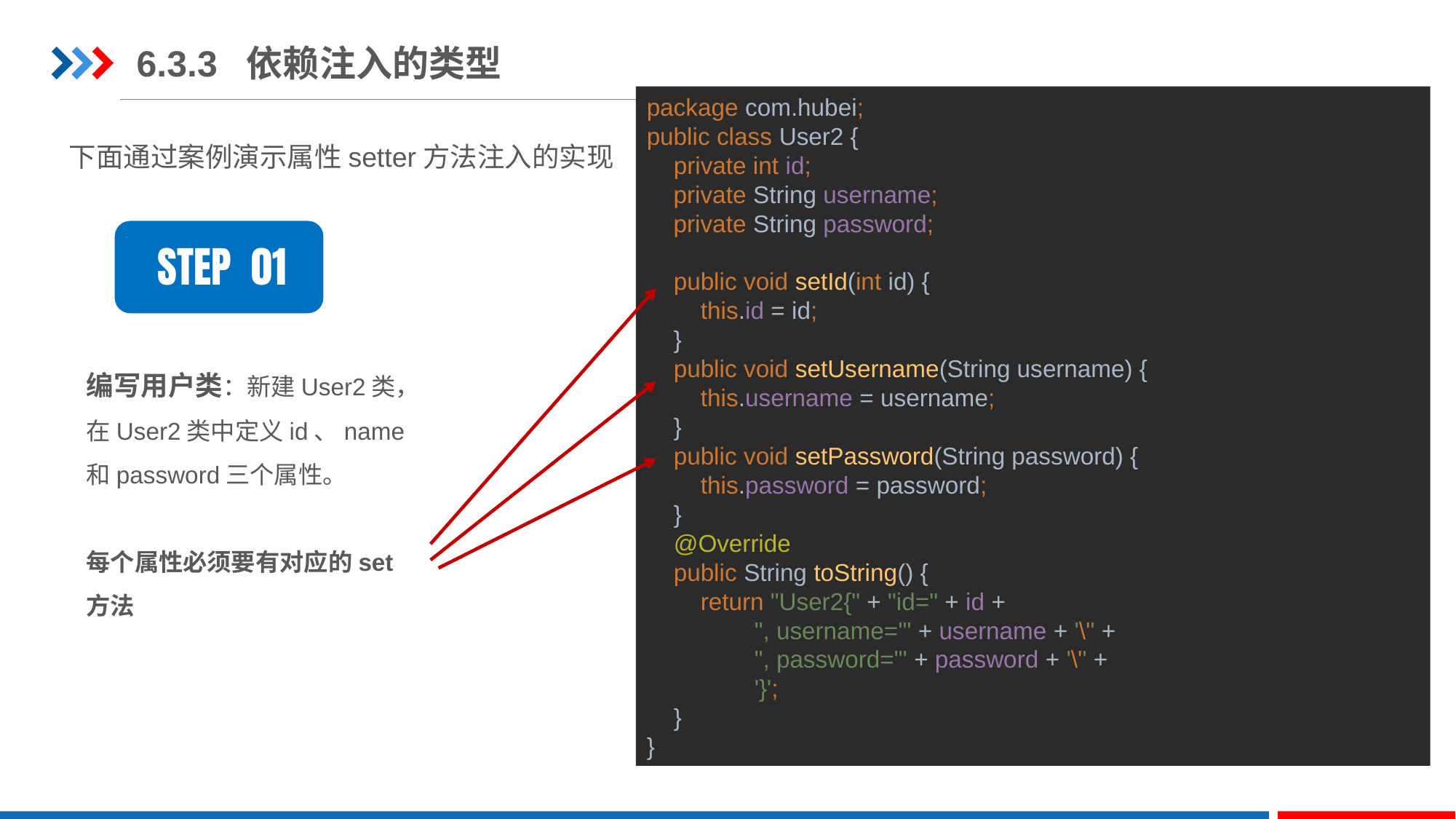

6.3.3  依赖注入的类型
package com.hubei;
public class User2 {
    private int id;
    private String username;
    private String password;
    public void setId(int id) {
        this.id = id;
    }
    public void setUsername(String username) {
        this.username = username;
    }
    public void setPassword(String password) {
        this.password = password;
    }
    @Override
    public String toString() {
        return "User2{" + "id=" + id +
                ", username='" + username + '\'' +
                ", password='" + password + '\'' +
                '}';
    }
}
下面通过案例演示属性setter方法注入的实现

STEP  01
编写用户类：新建User2类，在User2类中定义id、name和password三个属性。

每个属性必须要有对应的set方法